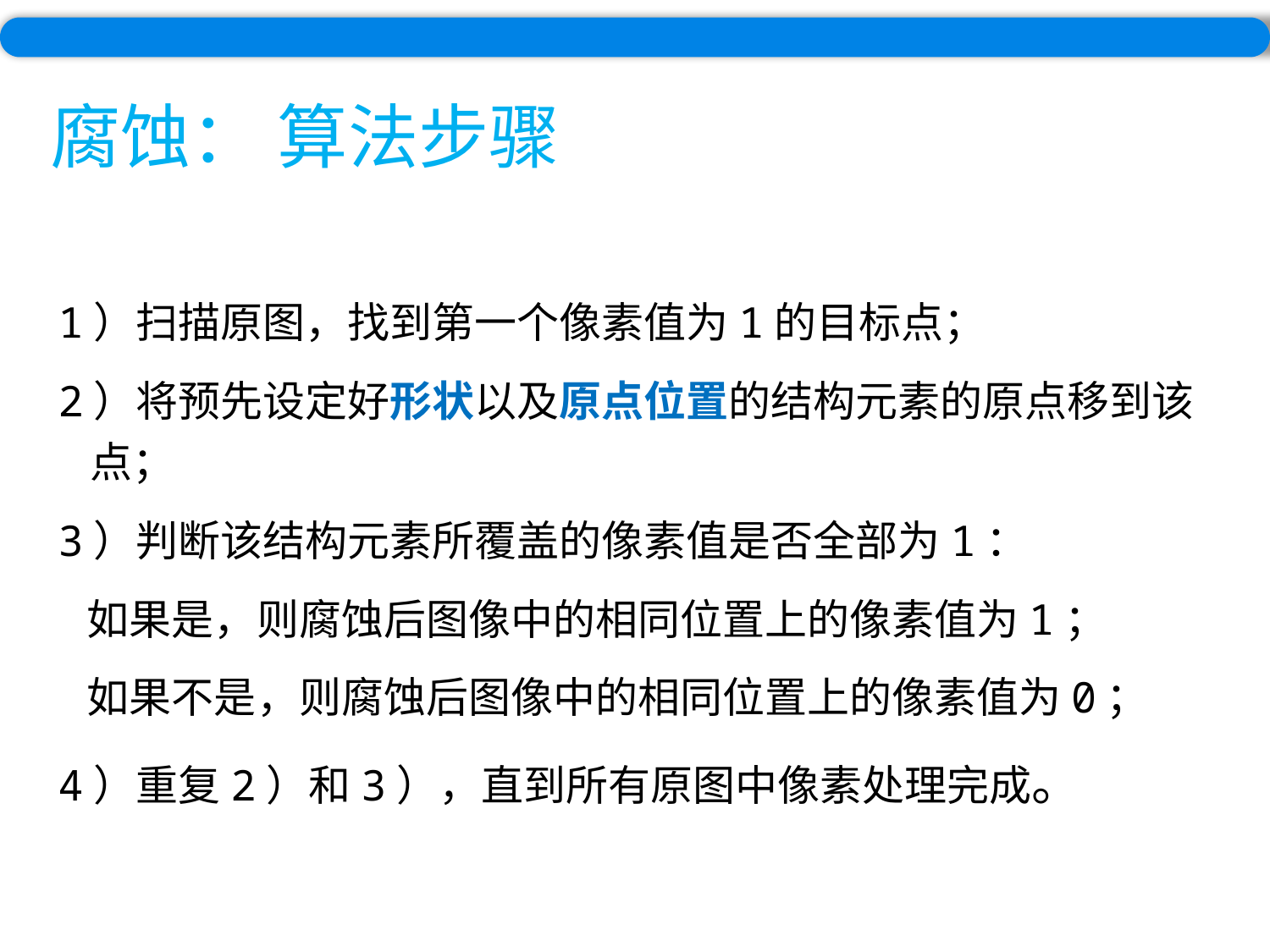

# 腐蚀： 算法步骤
1）扫描原图，找到第一个像素值为1的目标点；
2）将预先设定好形状以及原点位置的结构元素的原点移到该点；
3）判断该结构元素所覆盖的像素值是否全部为1：
  如果是，则腐蚀后图像中的相同位置上的像素值为1；
  如果不是，则腐蚀后图像中的相同位置上的像素值为0；
4）重复2）和3），直到所有原图中像素处理完成。